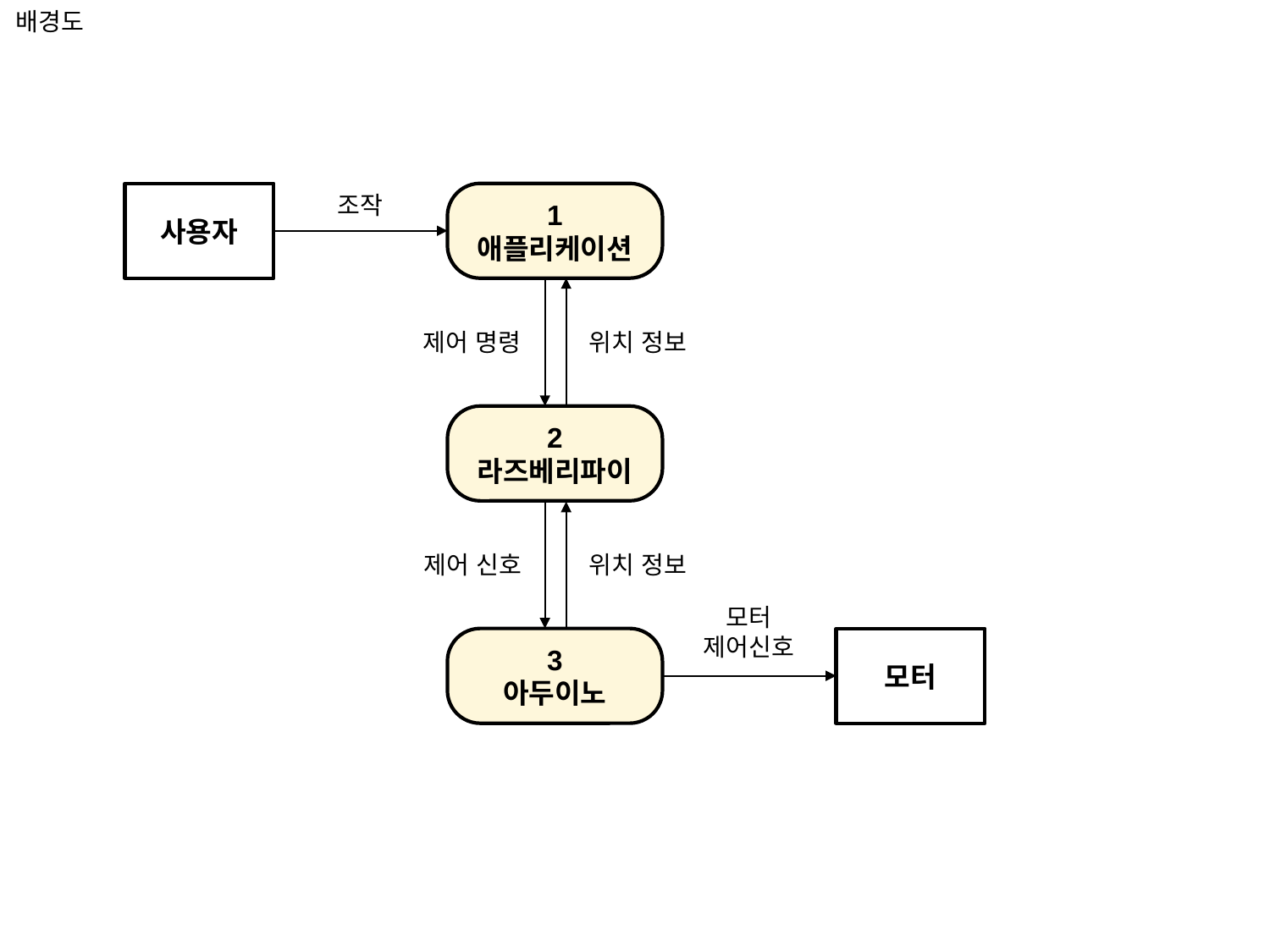

배경도
사용자
조작
1
애플리케이션
제어 명령
위치 정보
2
라즈베리파이
위치 정보
제어 신호
모터
제어신호
모터
3
아두이노